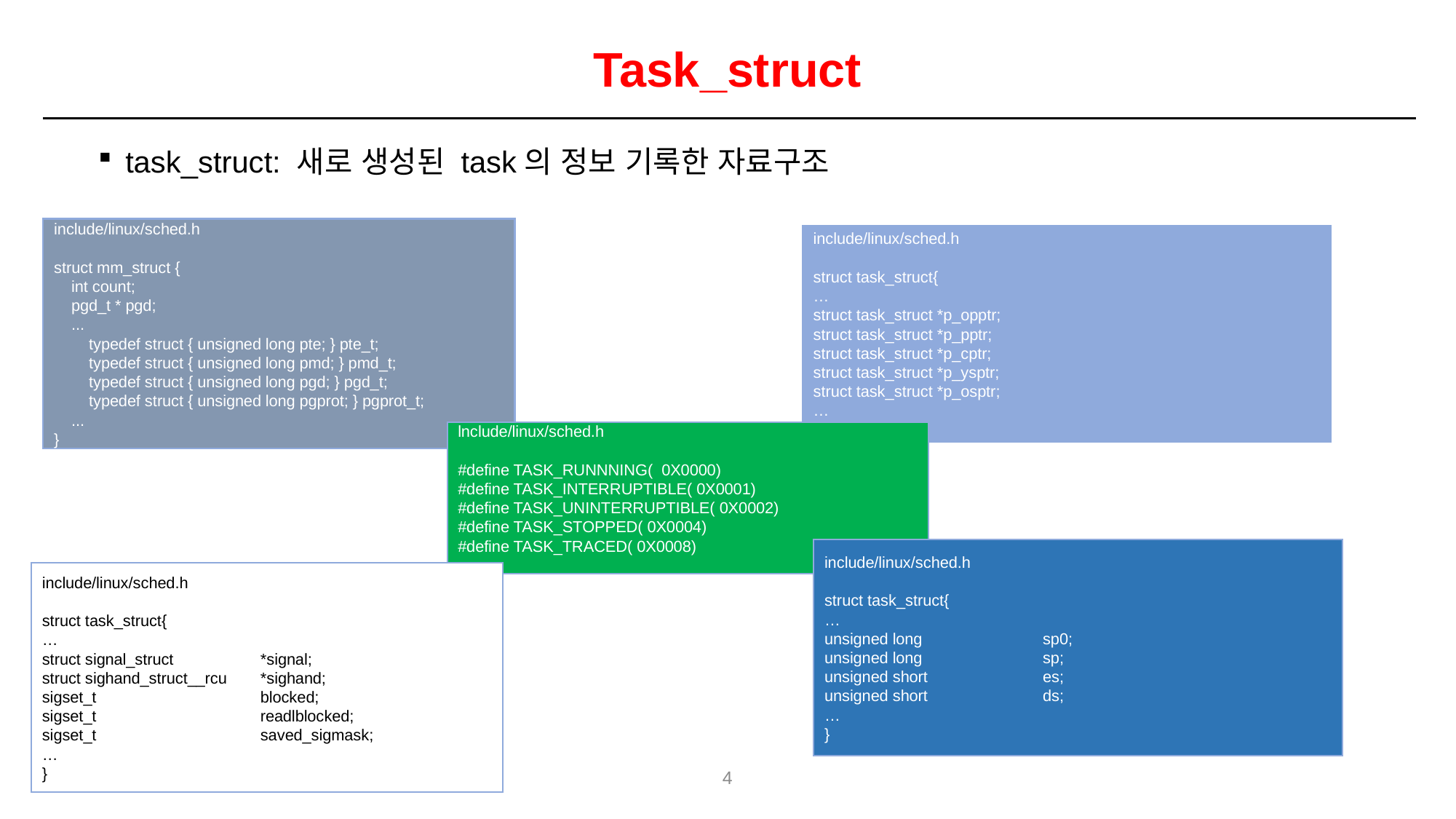

# Task_struct
task_struct: 새로 생성된 task의 정보 기록한 자료구조
include/linux/sched.h
struct mm_struct {
    int count;
    pgd_t * pgd;   
    ...
        typedef struct { unsigned long pte; } pte_t;
        typedef struct { unsigned long pmd; } pmd_t;
        typedef struct { unsigned long pgd; } pgd_t;
        typedef struct { unsigned long pgprot; } pgprot_t;
    ...
}
include/linux/sched.h

struct task_struct{
…
struct task_struct *p_opptr;   
struct task_struct *p_pptr;
struct task_struct *p_cptr;
struct task_struct *p_ysptr;
struct task_struct *p_osptr;
…
}
lnclude/linux/sched.h

#define TASK_RUNNNING(  0X0000)
#define TASK_INTERRUPTIBLE( 0X0001)
#define TASK_UNINTERRUPTIBLE( 0X0002)
#define TASK_STOPPED( 0X0004)
#define TASK_TRACED( 0X0008)
…
include/linux/sched.h

struct task_struct{
…
unsigned long 		sp0;
unsigned long		sp;
unsigned short		es;
unsigned short		ds;
…
}
include/linux/sched.h
struct task_struct{
…
struct signal_struct 	*signal;
struct sighand_struct__rcu	*sighand;
sigset_t		blocked;
sigset_t		readlblocked;
sigset_t		saved_sigmask;
…
}
4